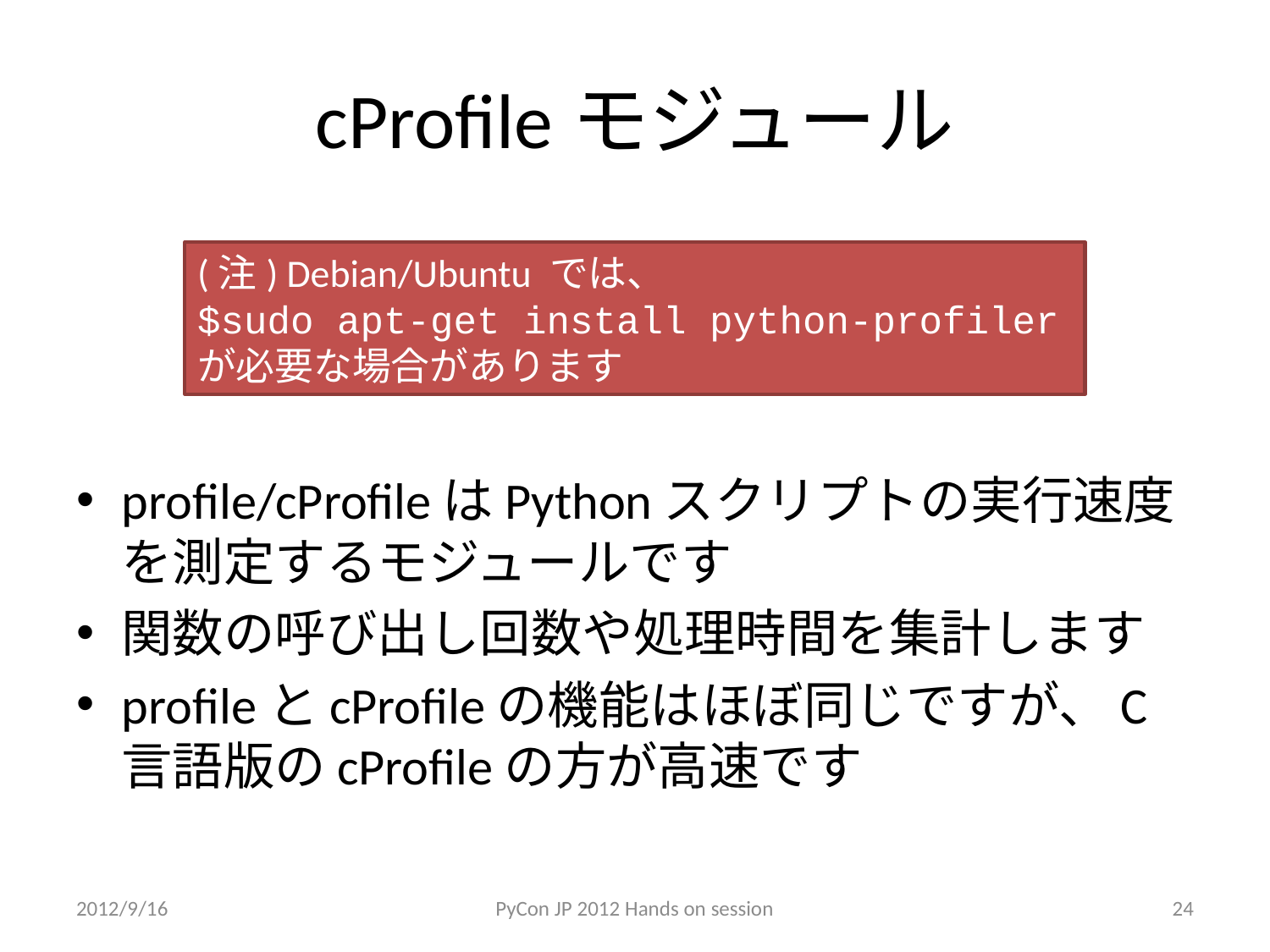

# cProfileモジュール
(注) Debian/Ubuntu では、
$sudo apt-get install python-profiler
が必要な場合があります

profile/cProfileはPythonスクリプトの実行速度を測定するモジュールです
関数の呼び出し回数や処理時間を集計します
profileとcProfileの機能はほぼ同じですが、C言語版のcProfileの方が高速です

2012/9/16
PyCon JP 2012 Hands on session
24